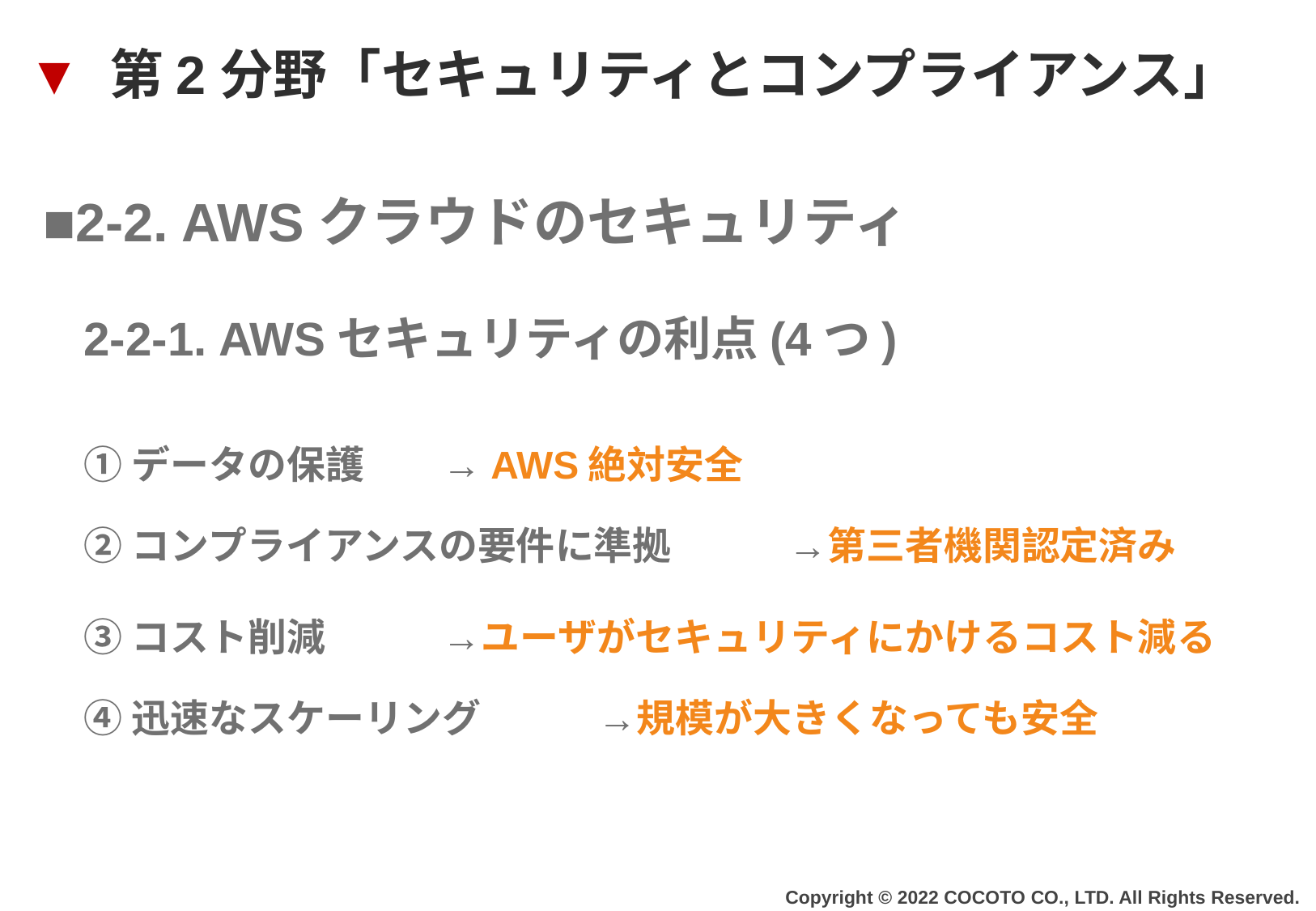

▼ 第2分野「セキュリティとコンプライアンス」
■2-2. AWSクラウドのセキュリティ
2-2-1. AWSセキュリティの利点(4つ)
①データの保護　　→AWS絶対安全
②コンプライアンスの要件に準拠　　　→第三者機関認定済み
③コスト削減　　　→ユーザがセキュリティにかけるコスト減る
④迅速なスケーリング　　　→規模が大きくなっても安全
Copyright © 2022 COCOTO CO., LTD. All Rights Reserved.